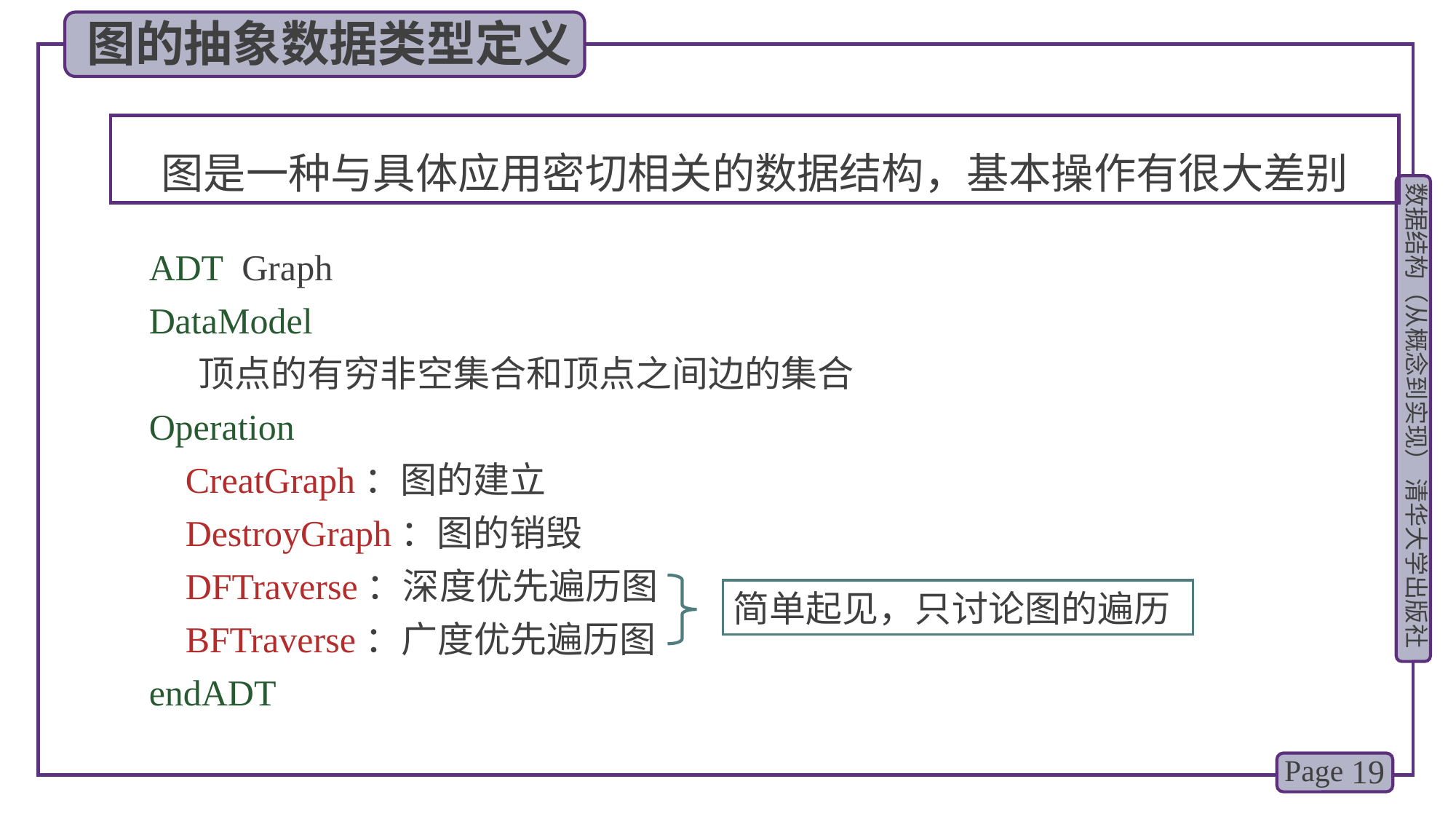

图的抽象数据类型定义

图是一种与具体应用密切相关的数据结构，基本操作有很大差别
ADT  Graph
DataModel
     顶点的有穷非空集合和顶点之间边的集合
Operation
    CreatGraph：图的建立
    DestroyGraph：图的销毁
    DFTraverse：深度优先遍历图
    BFTraverse：广度优先遍历图
endADT

简单起见，只讨论图的遍历